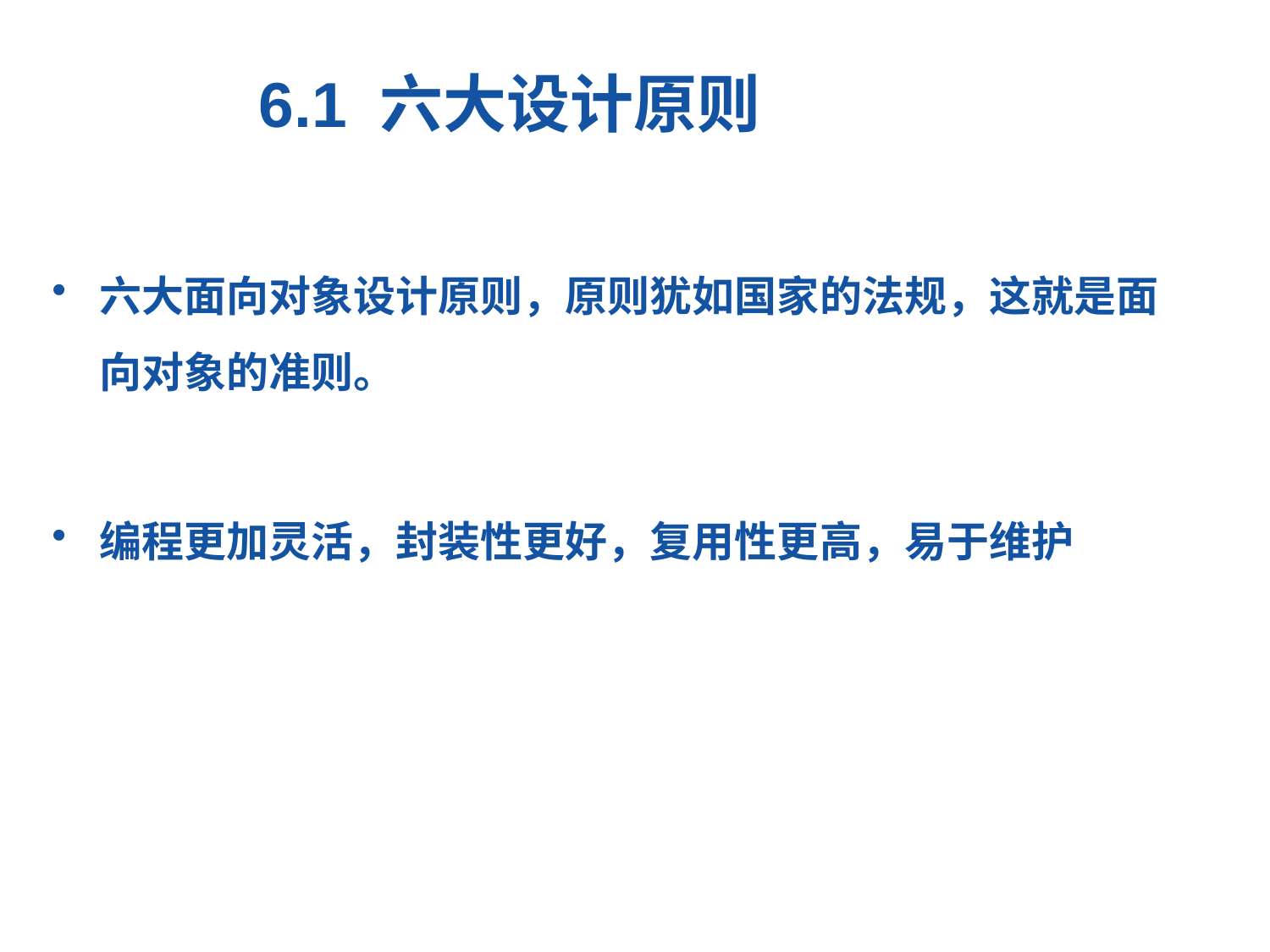

6.1 六大设计原则
六大面向对象设计原则，原则犹如国家的法规，这就是面向对象的准则。

编程更加灵活，封装性更好，复用性更高，易于维护